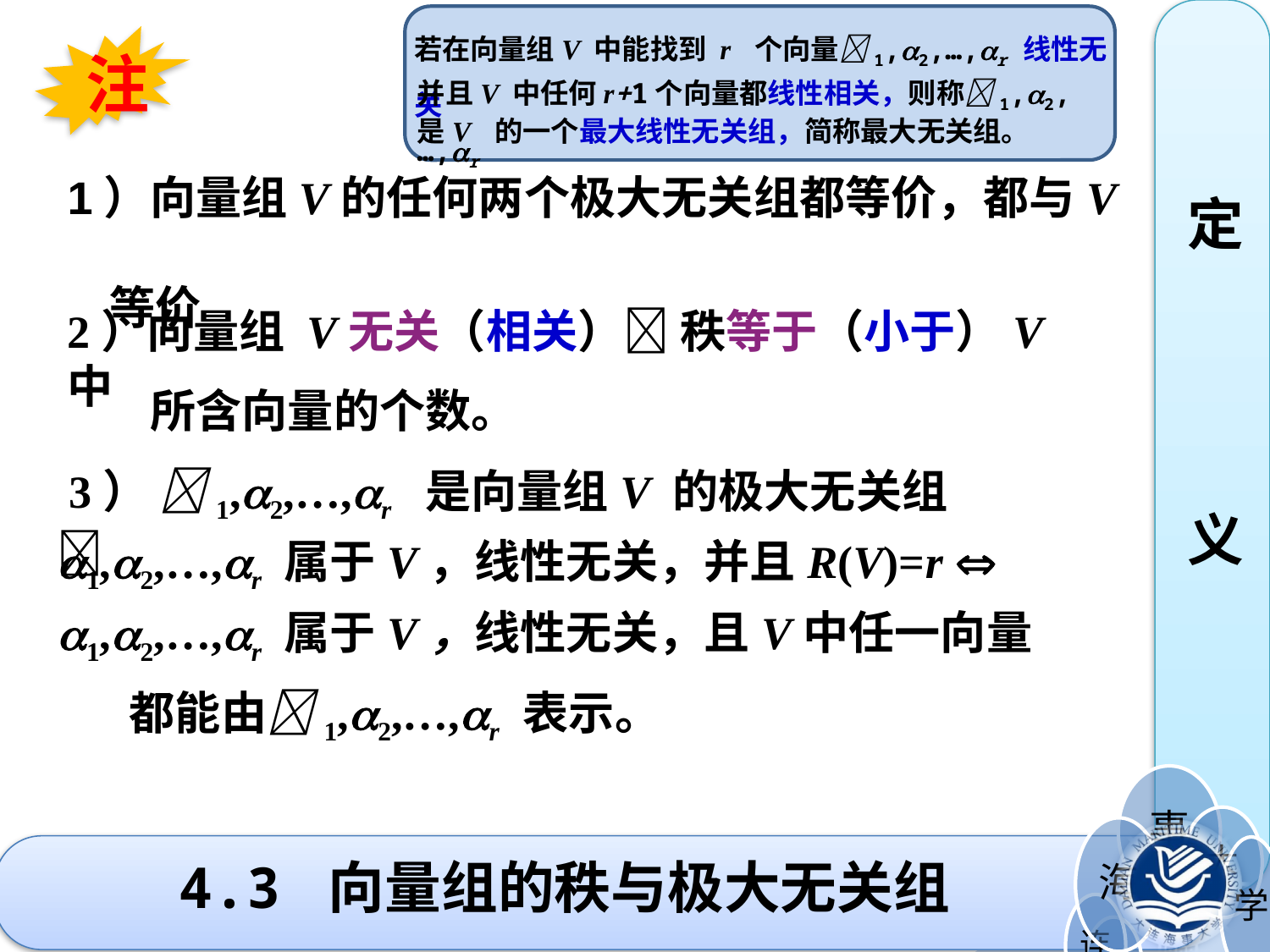

若在向量组V 中能找到 r 个向量α1,α2,…,αr 线性无关
并且V 中任何r+1个向量都线性相关，则称α1,α2,…,αr
是V 的一个最大线性无关组，简称最大无关组。

定

义
注
1）向量组V的任何两个极大无关组都等价，都与V
   等价
2）向量组 V无关（相关）⇔ 秩等于（小于）V 中

所含向量的个数。
 3） α1,α2,…,αr  是向量组V 的极大无关组⇔
α1,α2,…,αr 属于V，线性无关，并且R(V)=r ⇔
α1,α2,…,αr 属于V，线性无关，且V中任一向量
都能由α1,α2,…,αr 表示。
# 4.3 向量组的秩与极大无关组